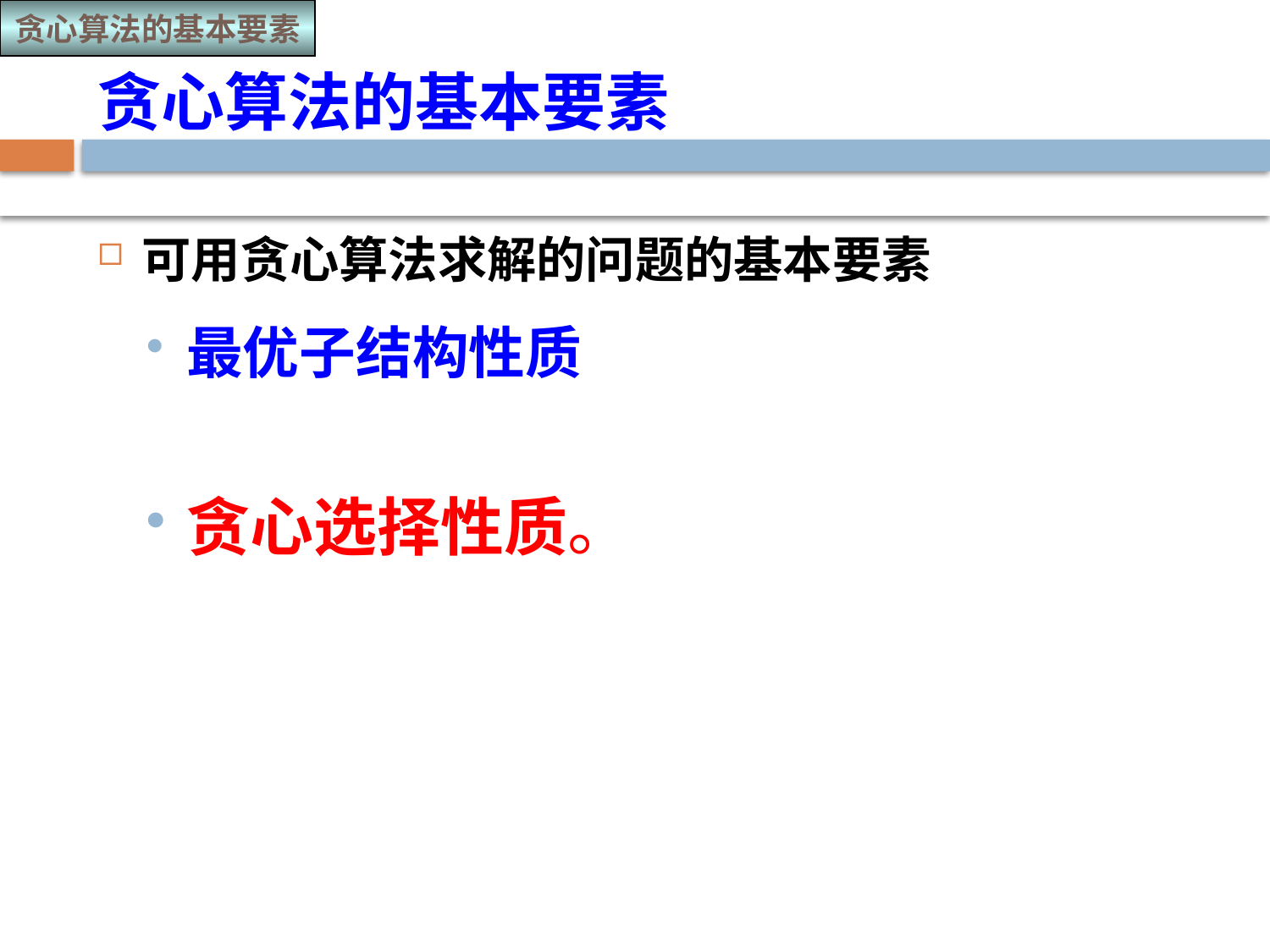

贪心算法的基本要素
# 贪心算法的基本要素
可用贪心算法求解的问题的基本要素
最优子结构性质

贪心选择性质。